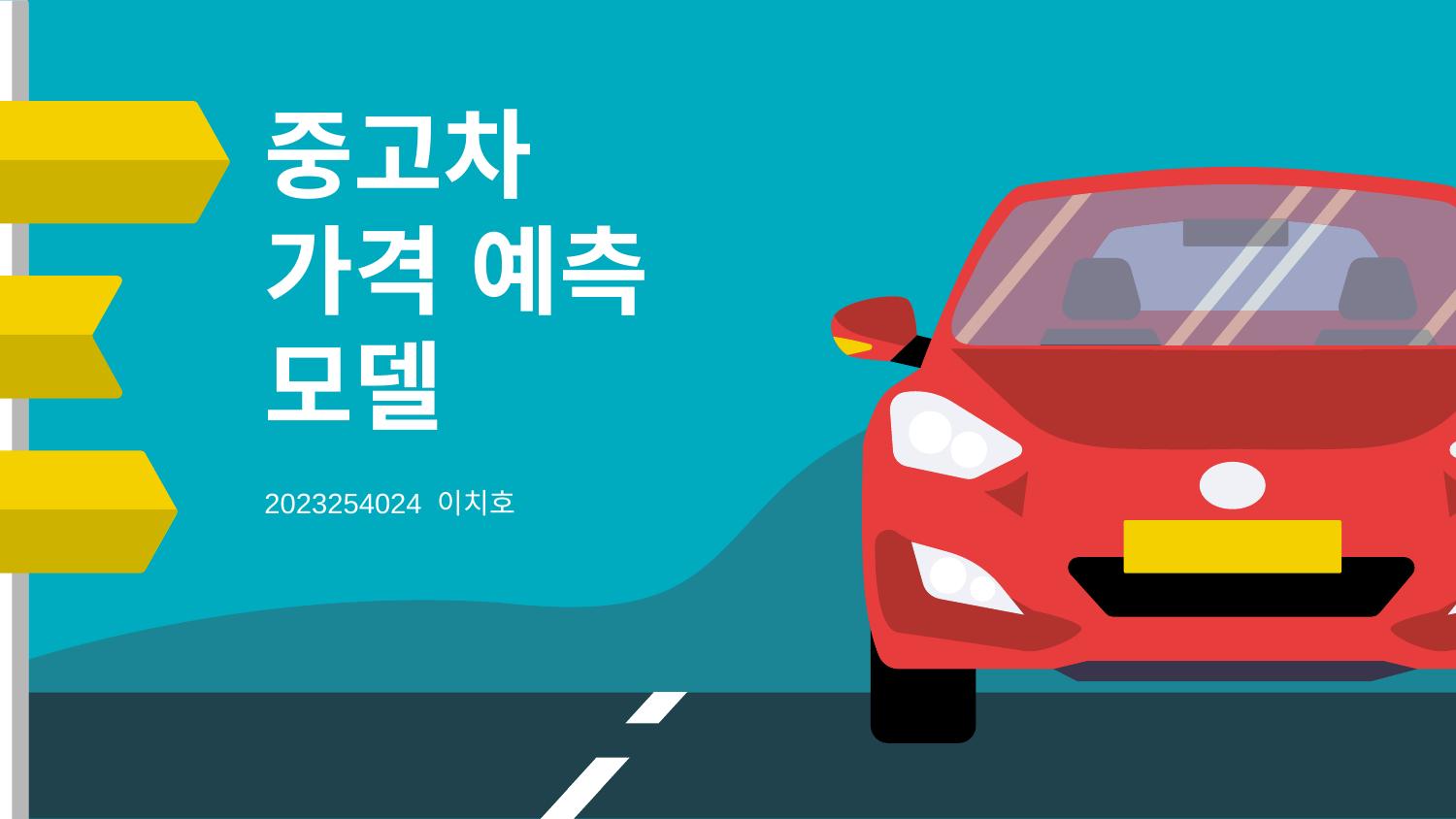

# 중고차 가격 예측 모델

2023254024 이치호